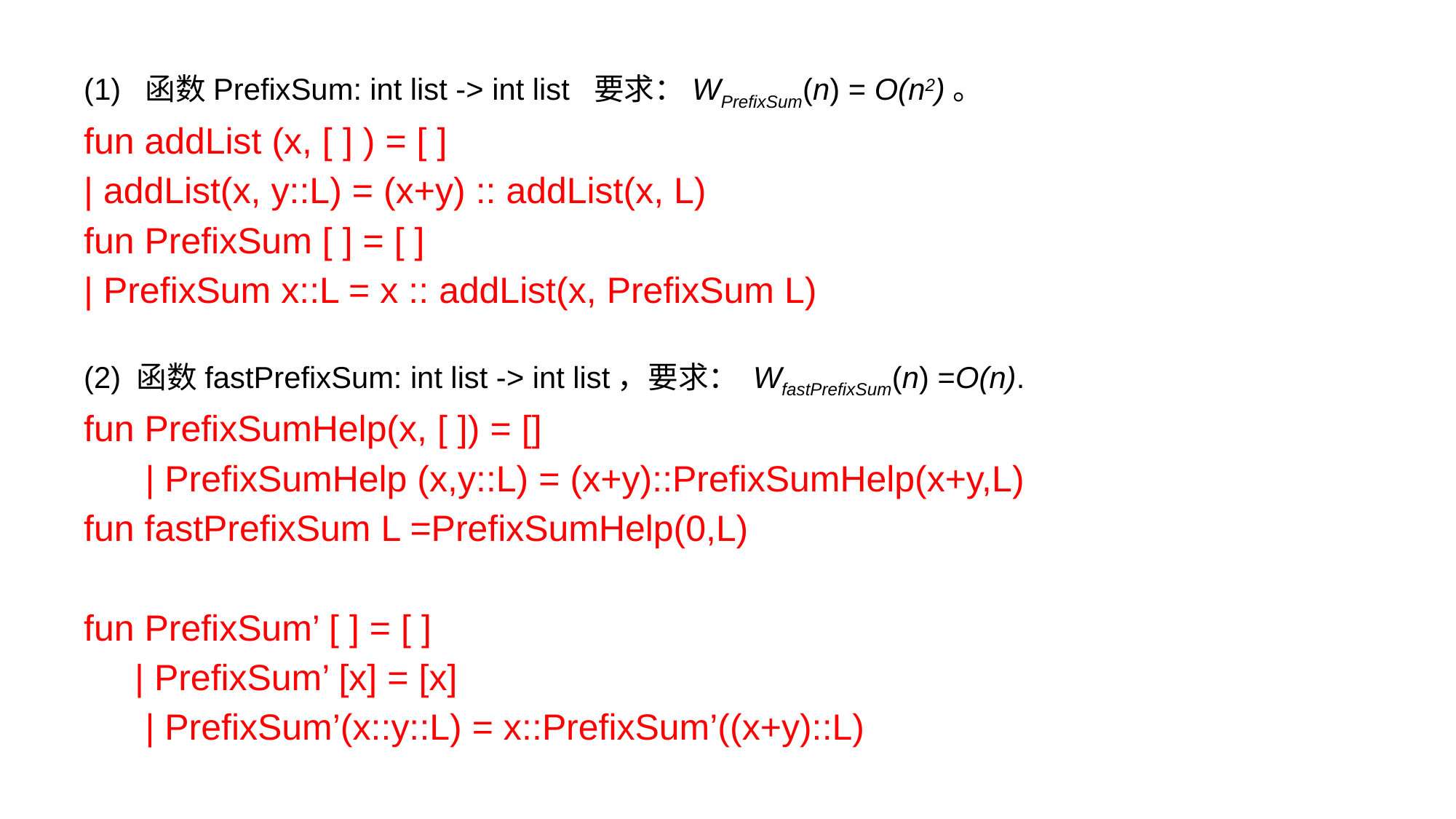

函数PrefixSum: int list -> int list  要求：WPrefixSum(n) = O(n2)。
fun addList (x, [ ] ) = [ ]
| addList(x, y::L) = (x+y) :: addList(x, L)
fun PrefixSum [ ] = [ ]
| PrefixSum x::L = x :: addList(x, PrefixSum L)

(2) 函数fastPrefixSum: int list -> int list，要求： WfastPrefixSum(n) =O(n).
fun PrefixSumHelp(x, [ ]) = []
	| PrefixSumHelp (x,y::L) = (x+y)::PrefixSumHelp(x+y,L)
fun fastPrefixSum L =PrefixSumHelp(0,L)

fun PrefixSum’ [ ] = [ ]
     | PrefixSum’ [x] = [x]
	| PrefixSum’(x::y::L) = x::PrefixSum’((x+y)::L)